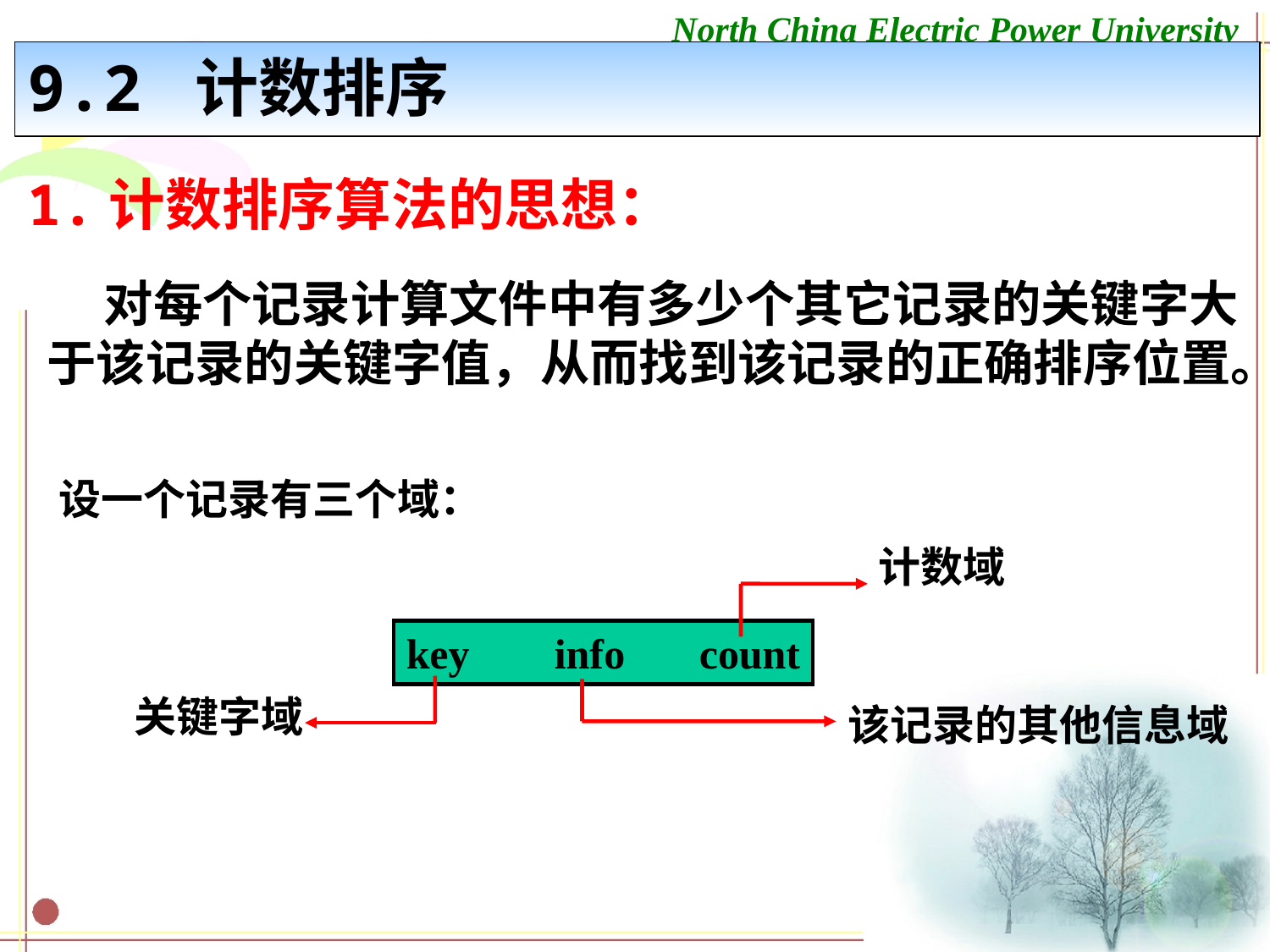

9.2 计数排序
1.计数排序算法的思想：
    对每个记录计算文件中有多少个其它记录的关键字大于该记录的关键字值，从而找到该记录的正确排序位置。
设一个记录有三个域：
计数域

key        info       count

关键字域

该记录的其他信息域